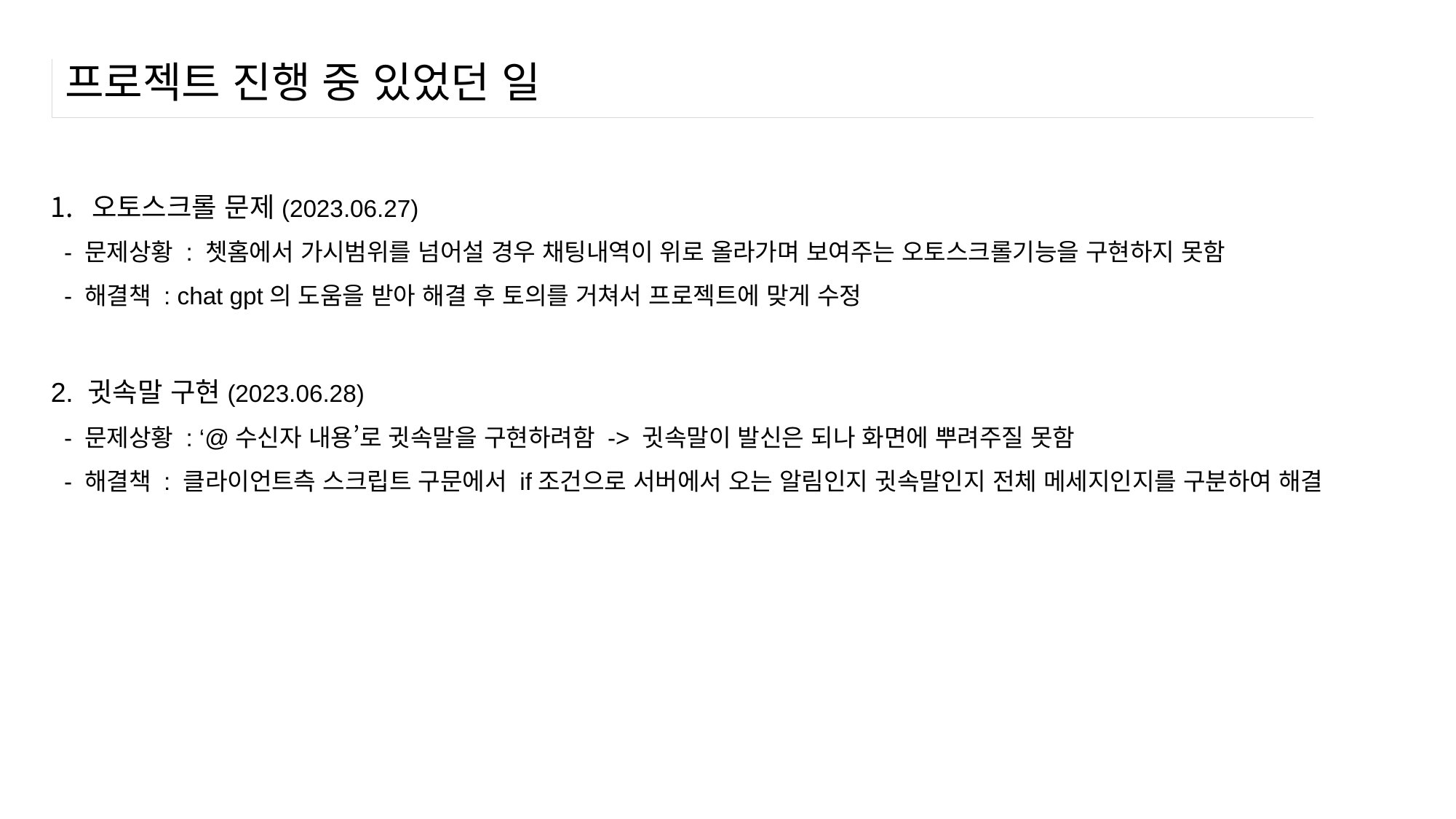

# 프로젝트 진행 중 있었던 일
오토스크롤 문제(2023.06.27)
  - 문제상황 : 쳇홈에서 가시범위를 넘어설 경우 채팅내역이 위로 올라가며 보여주는 오토스크롤기능을 구현하지 못함
  - 해결책 : chat gpt의 도움을 받아 해결 후 토의를 거쳐서 프로젝트에 맞게 수정

2. 귓속말 구현(2023.06.28)
  - 문제상황 : ‘@수신자 내용’로 귓속말을 구현하려함 -> 귓속말이 발신은 되나 화면에 뿌려주질 못함
  - 해결책 : 클라이언트측 스크립트 구문에서 if조건으로 서버에서 오는 알림인지 귓속말인지 전체 메세지인지를 구분하여 해결